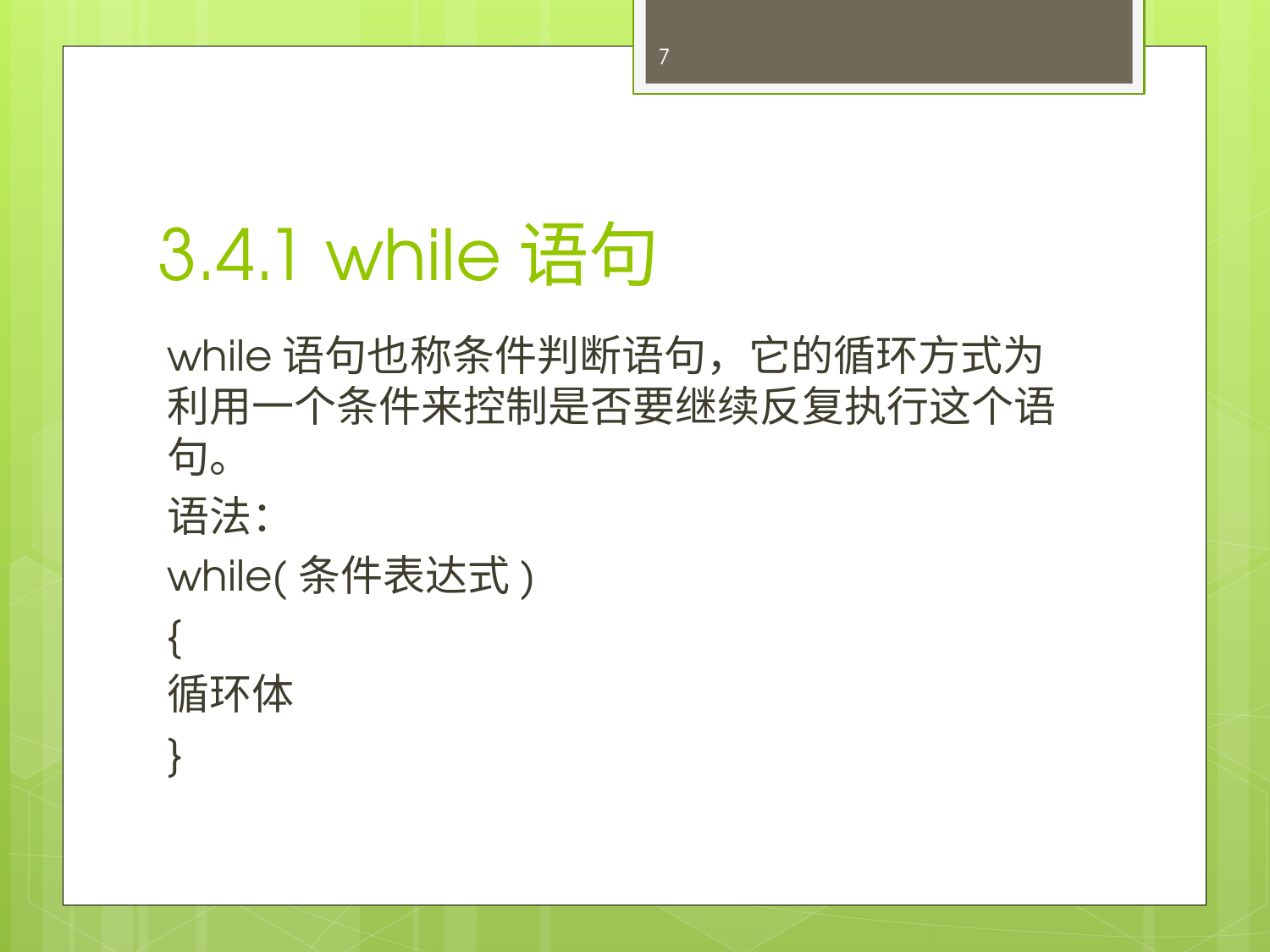

7
# 3.4.1 while语句
while语句也称条件判断语句，它的循环方式为利用一个条件来控制是否要继续反复执行这个语句。
语法：
while(条件表达式)
{
循环体
}